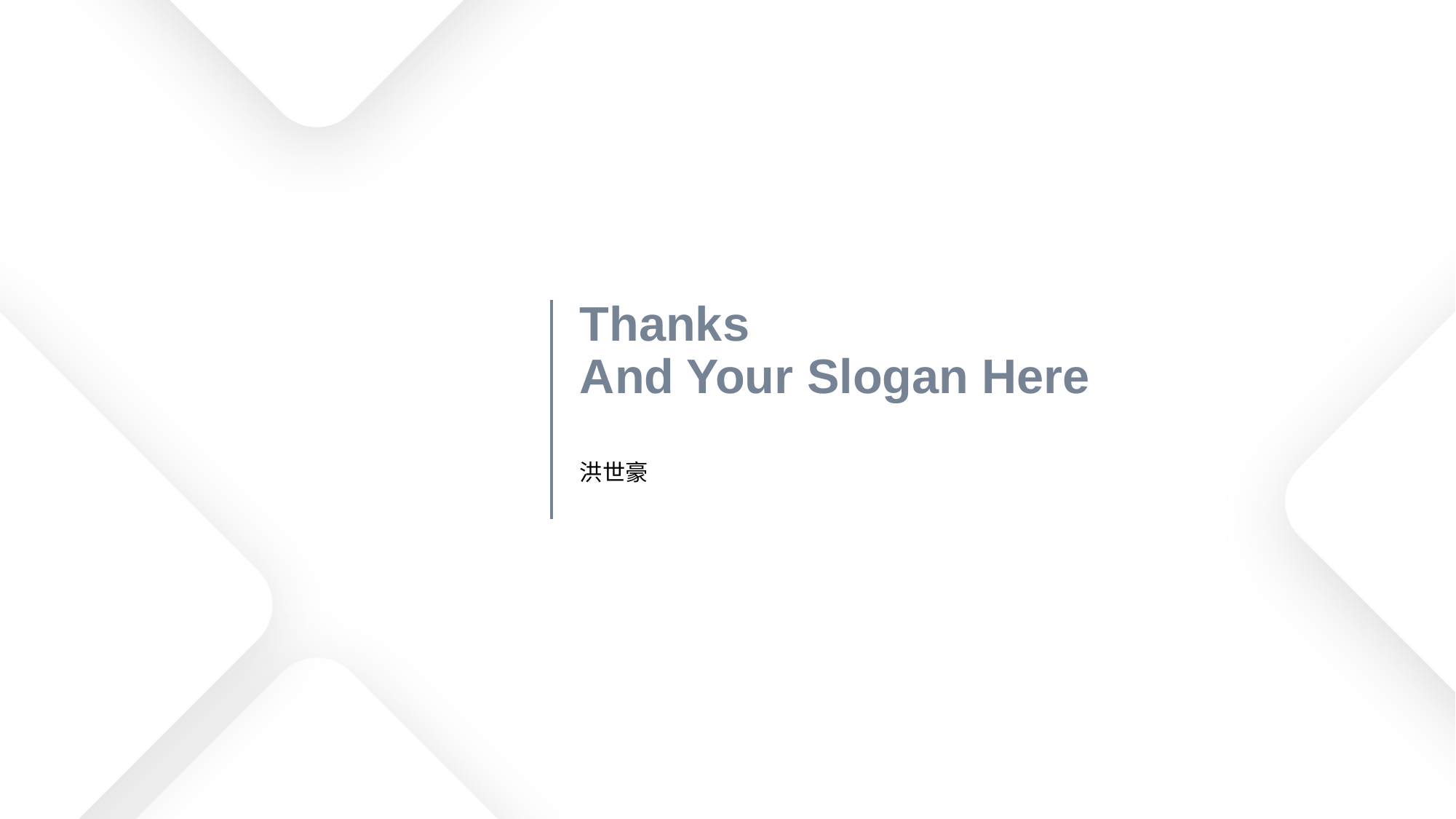

# Thanks And Your Slogan Here
洪世豪